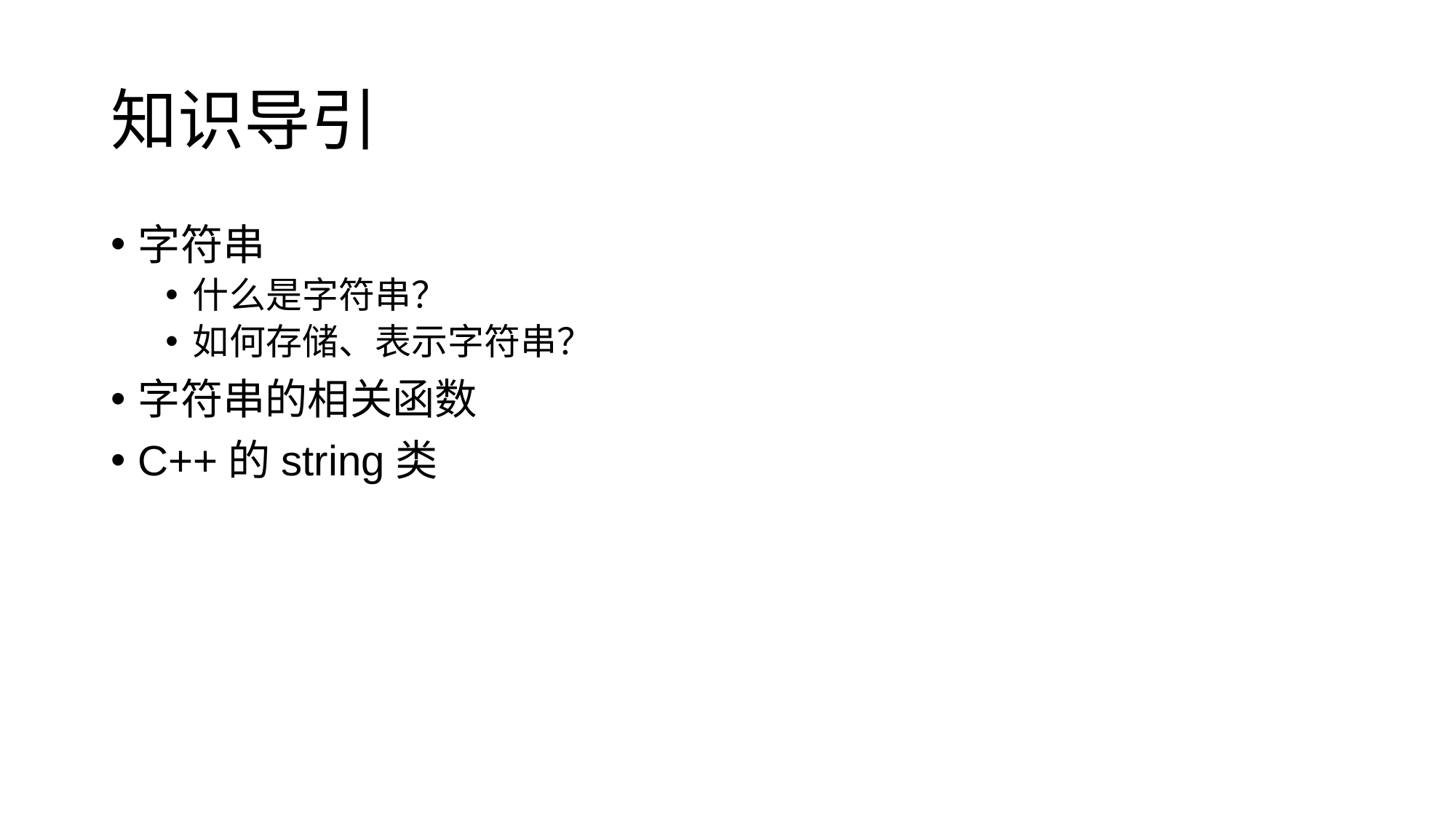

# 知识导引
字符串
什么是字符串？
如何存储、表示字符串？
字符串的相关函数
C++的string类